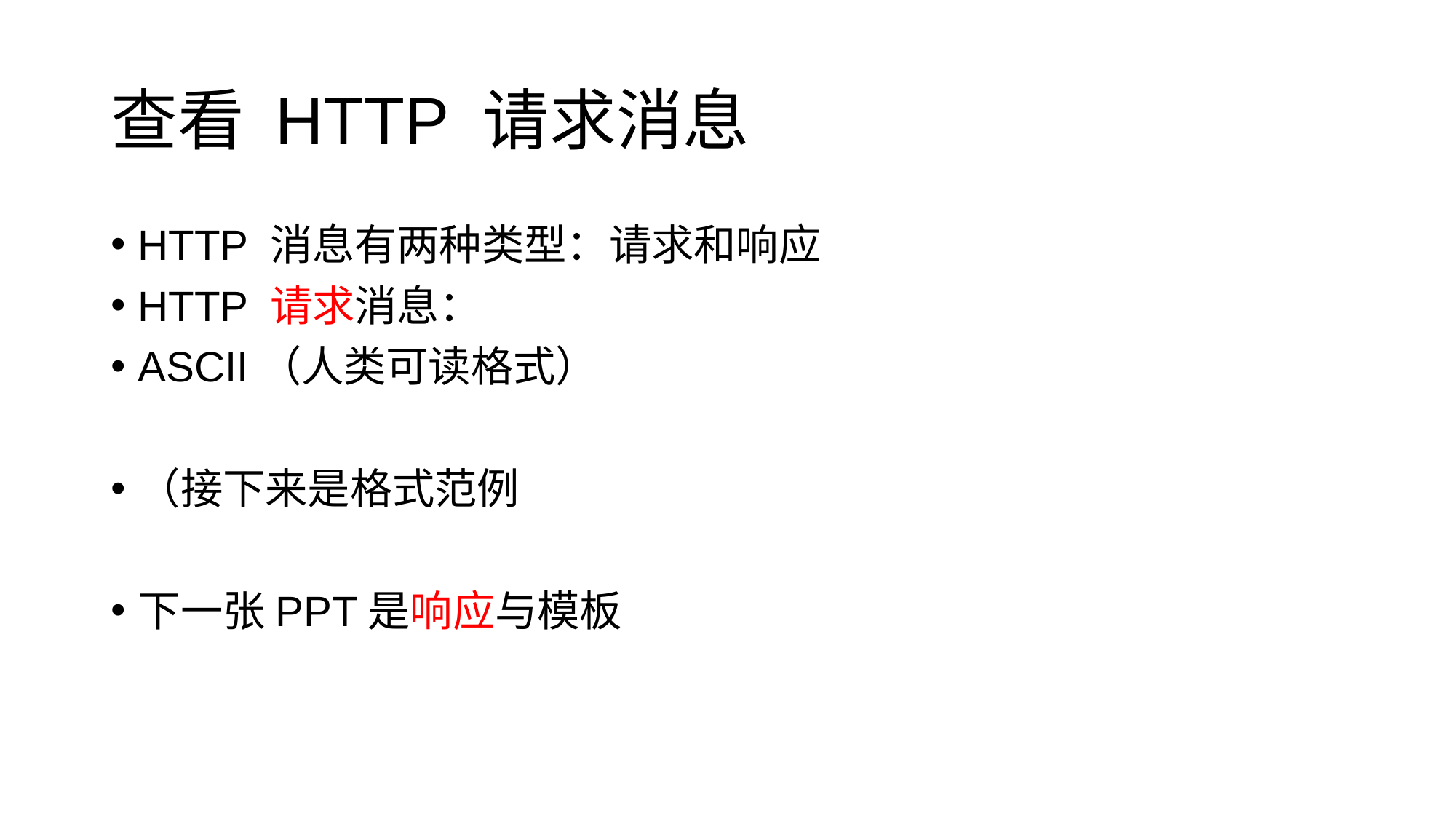

# 查看 HTTP 请求消息
HTTP 消息有两种类型：请求和响应
HTTP 请求消息：
ASCII（人类可读格式）

（接下来是格式范例

下一张PPT是响应与模板